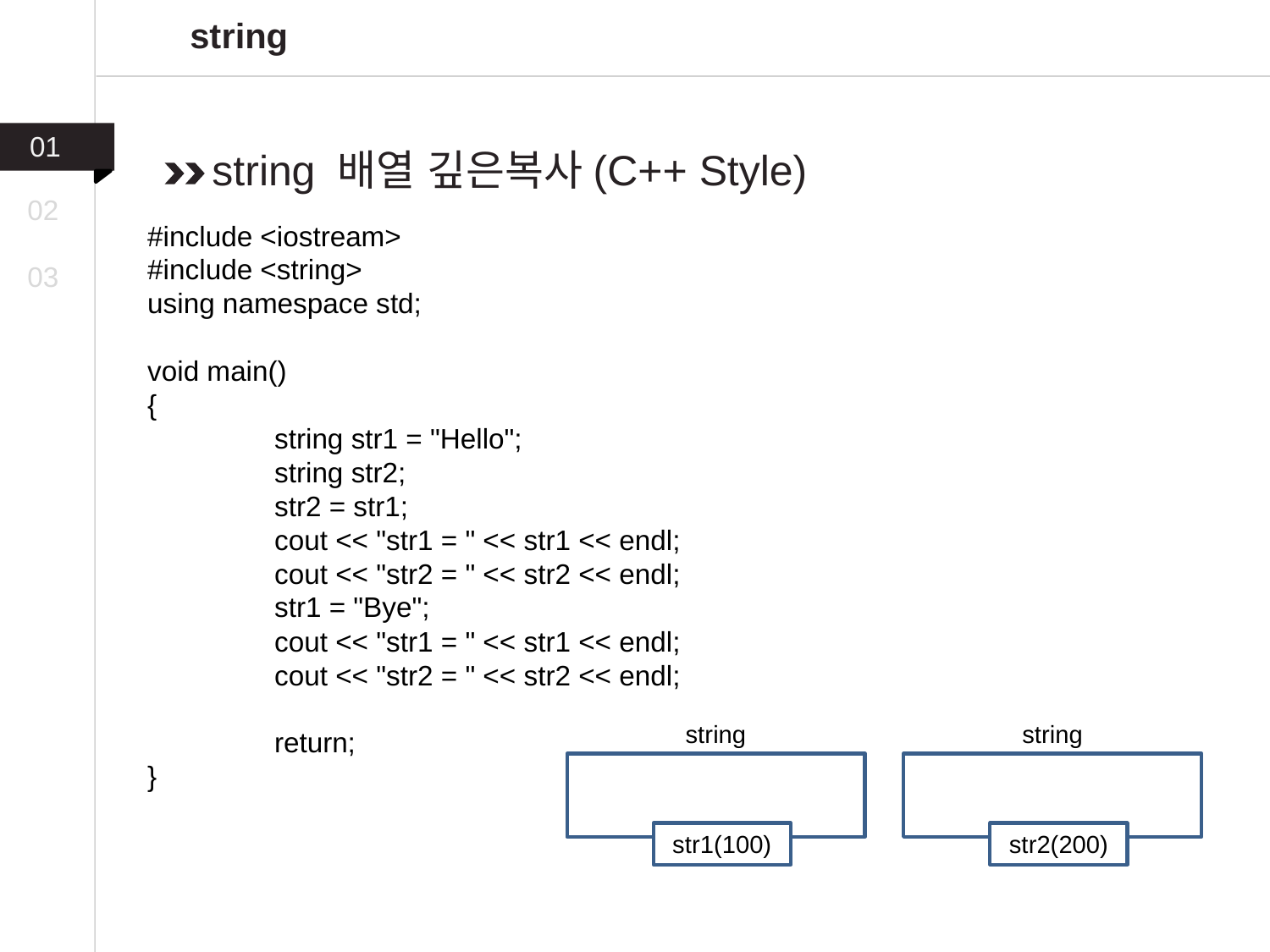

string
01

string 배열 깊은복사(C++ Style)

02
#include <iostream>
#include <string>
using namespace std;

void main()
{
	string str1 = "Hello";
	string str2;
	str2 = str1;
	cout << "str1 = " << str1 << endl;
	cout << "str2 = " << str2 << endl;
	str1 = "Bye";
	cout << "str1 = " << str1 << endl;
	cout << "str2 = " << str2 << endl;

	return;
}
03
string

str1(100)
string

str2(200)